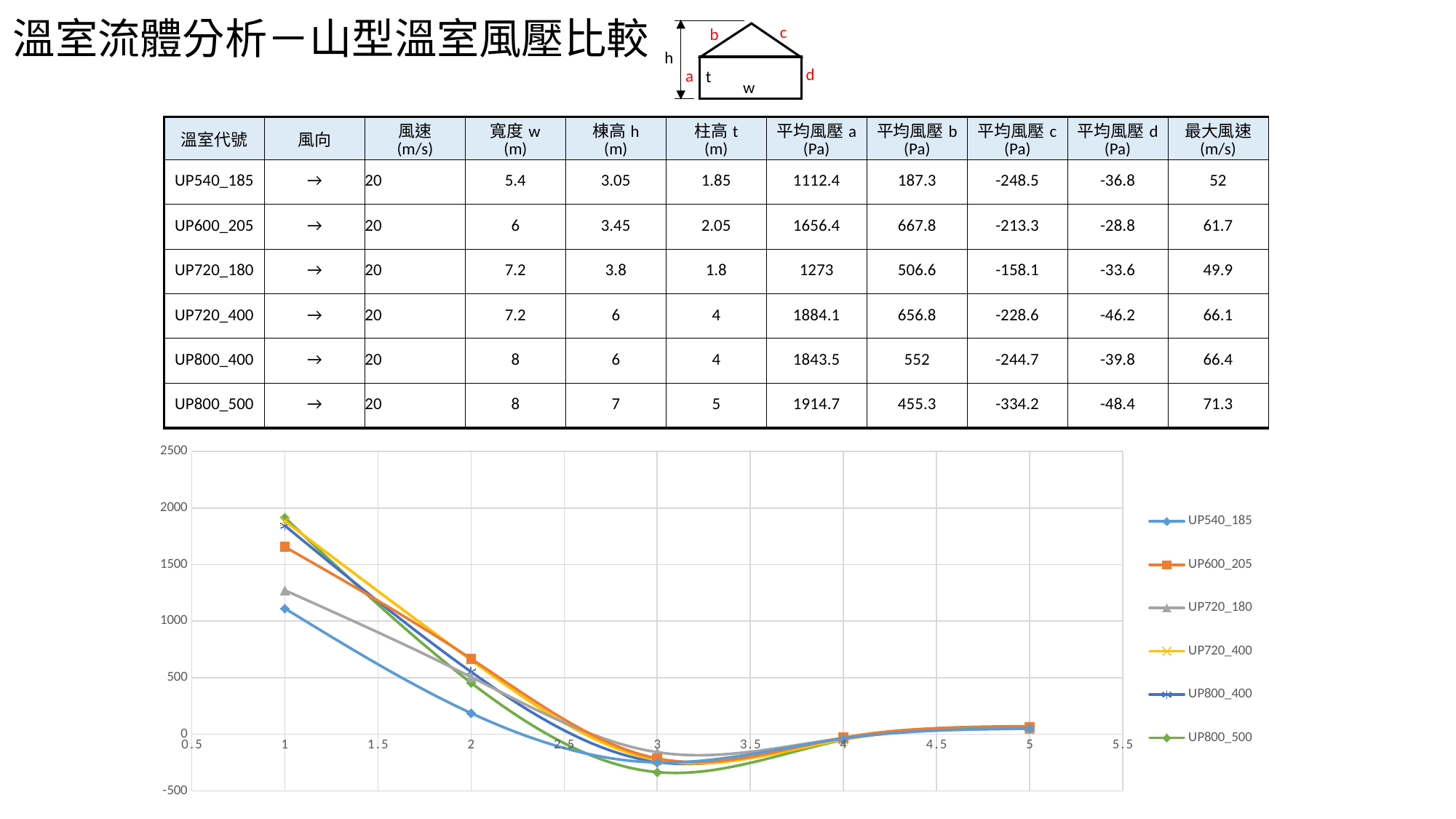

c
b

h

d
a
t
w
# 溫室流體分析－山型溫室風壓比較
| 溫室代號 | 風向 | 風速 (m/s) | 寬度w (m) | 棟高h (m) | 柱高t (m) | 平均風壓a (Pa) | 平均風壓b (Pa) | 平均風壓c (Pa) | 平均風壓d (Pa) | 最大風速 (m/s) |
| --- | --- | --- | --- | --- | --- | --- | --- | --- | --- | --- |
| UP540\_185 | → | 20 | 5.4 | 3.05 | 1.85 | 1112.4 | 187.3 | -248.5 | -36.8 | 52 |
| UP600\_205 | → | 20 | 6 | 3.45 | 2.05 | 1656.4 | 667.8 | -213.3 | -28.8 | 61.7 |
| UP720\_180 | → | 20 | 7.2 | 3.8 | 1.8 | 1273 | 506.6 | -158.1 | -33.6 | 49.9 |
| UP720\_400 | → | 20 | 7.2 | 6 | 4 | 1884.1 | 656.8 | -228.6 | -46.2 | 66.1 |
| UP800\_400 | → | 20 | 8 | 6 | 4 | 1843.5 | 552 | -244.7 | -39.8 | 66.4 |
| UP800\_500 | → | 20 | 8 | 7 | 5 | 1914.7 | 455.3 | -334.2 | -48.4 | 71.3 |

### Chart

| Category |  |  |  |  |  |  |
|---|---|---|---|---|---|---|